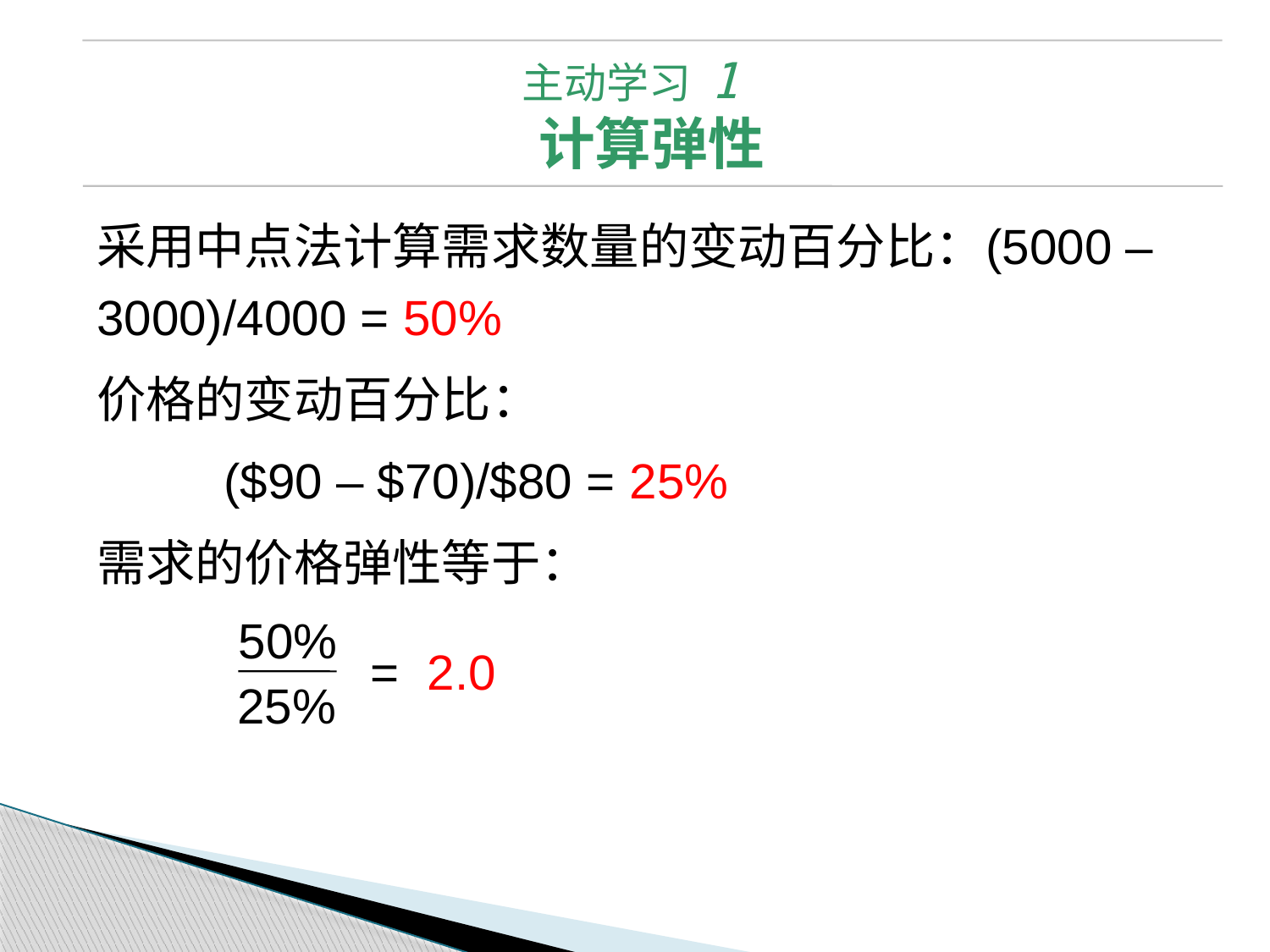

主动学习 1
计算弹性
采用中点法计算需求数量的变动百分比：	(5000 – 3000)/4000 = 50%
价格的变动百分比：
	($90 – $70)/$80 = 25%
需求的价格弹性等于：
50%
25%

=  2.0